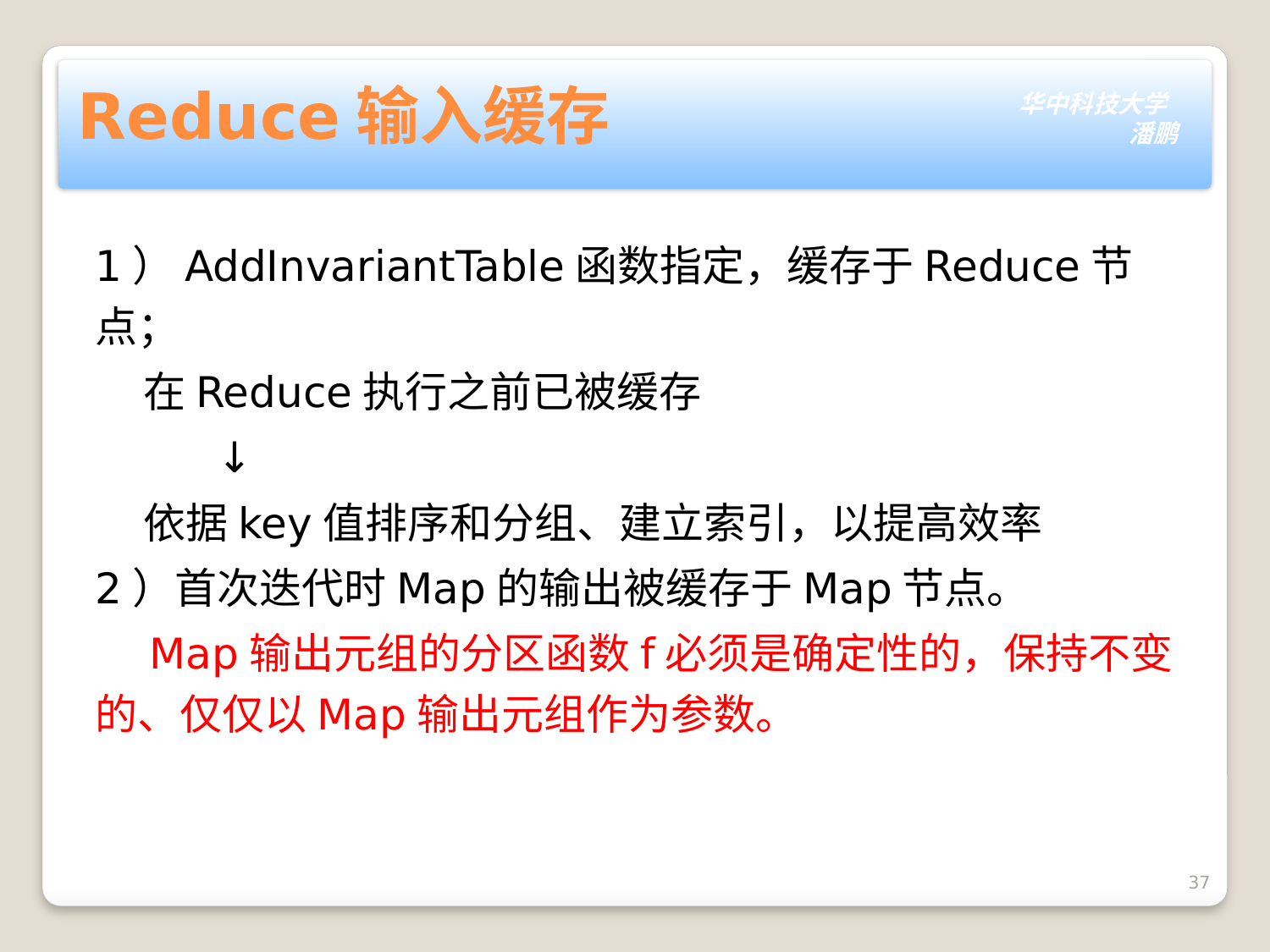

# Reduce输入缓存
1）AddInvariantTable函数指定，缓存于Reduce节点；
    在Reduce执行之前已被缓存
         ↓
    依据key值排序和分组、建立索引，以提高效率
2）首次迭代时Map的输出被缓存于Map节点。
    Map输出元组的分区函数f必须是确定性的，保持不变的、仅仅以Map输出元组作为参数。
37